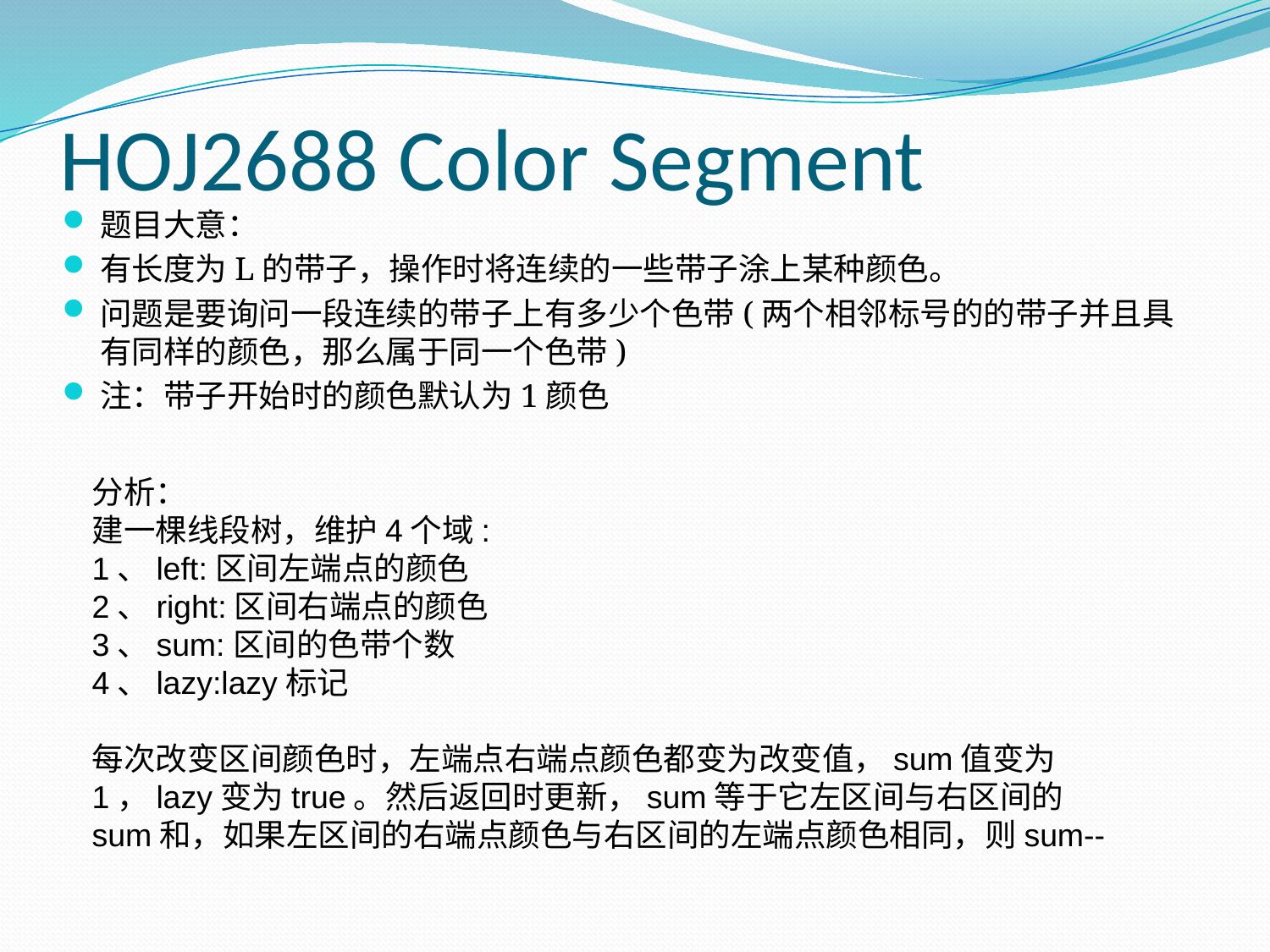

# HOJ2688 Color Segment
题目大意：
有长度为L的带子，操作时将连续的一些带子涂上某种颜色。
问题是要询问一段连续的带子上有多少个色带(两个相邻标号的的带子并且具有同样的颜色，那么属于同一个色带)
注：带子开始时的颜色默认为1颜色

分析：
建一棵线段树，维护4个域:
1、left:区间左端点的颜色
2、right:区间右端点的颜色
3、sum:区间的色带个数
4、lazy:lazy标记

每次改变区间颜色时，左端点右端点颜色都变为改变值，sum值变为1，lazy变为true。然后返回时更新，sum等于它左区间与右区间的sum和，如果左区间的右端点颜色与右区间的左端点颜色相同，则sum--